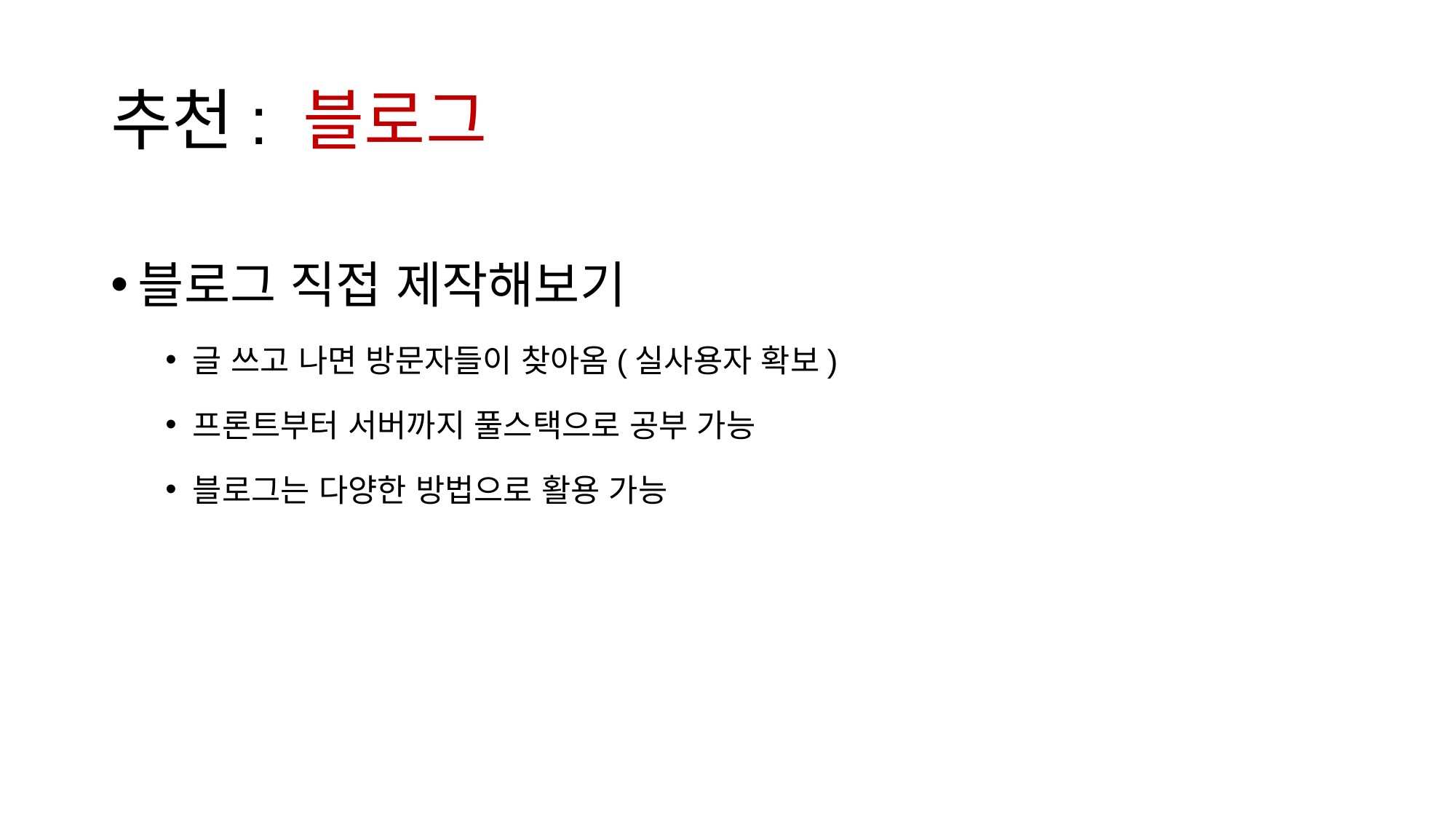

# 추천: 블로그
블로그 직접 제작해보기
글 쓰고 나면 방문자들이 찾아옴(실사용자 확보)
프론트부터 서버까지 풀스택으로 공부 가능
블로그는 다양한 방법으로 활용 가능